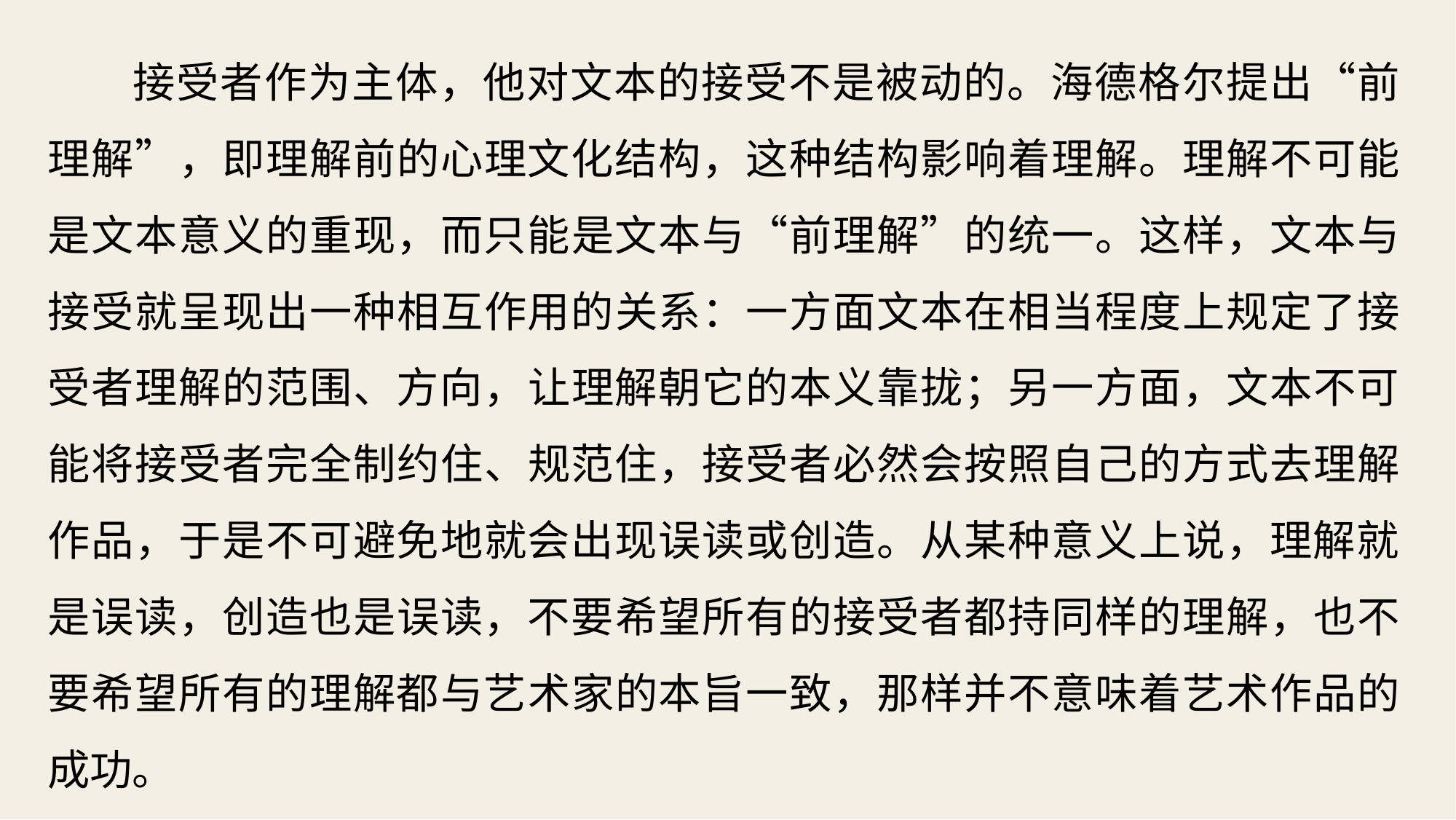

接受者作为主体，他对文本的接受不是被动的。海德格尔提出“前理解”，即理解前的心理文化结构，这种结构影响着理解。理解不可能是文本意义的重现，而只能是文本与“前理解”的统一。这样，文本与接受就呈现出一种相互作用的关系：一方面文本在相当程度上规定了接受者理解的范围、方向，让理解朝它的本义靠拢；另一方面，文本不可能将接受者完全制约住、规范住，接受者必然会按照自己的方式去理解作品，于是不可避免地就会出现误读或创造。从某种意义上说，理解就是误读，创造也是误读，不要希望所有的接受者都持同样的理解，也不要希望所有的理解都与艺术家的本旨一致，那样并不意味着艺术作品的成功。